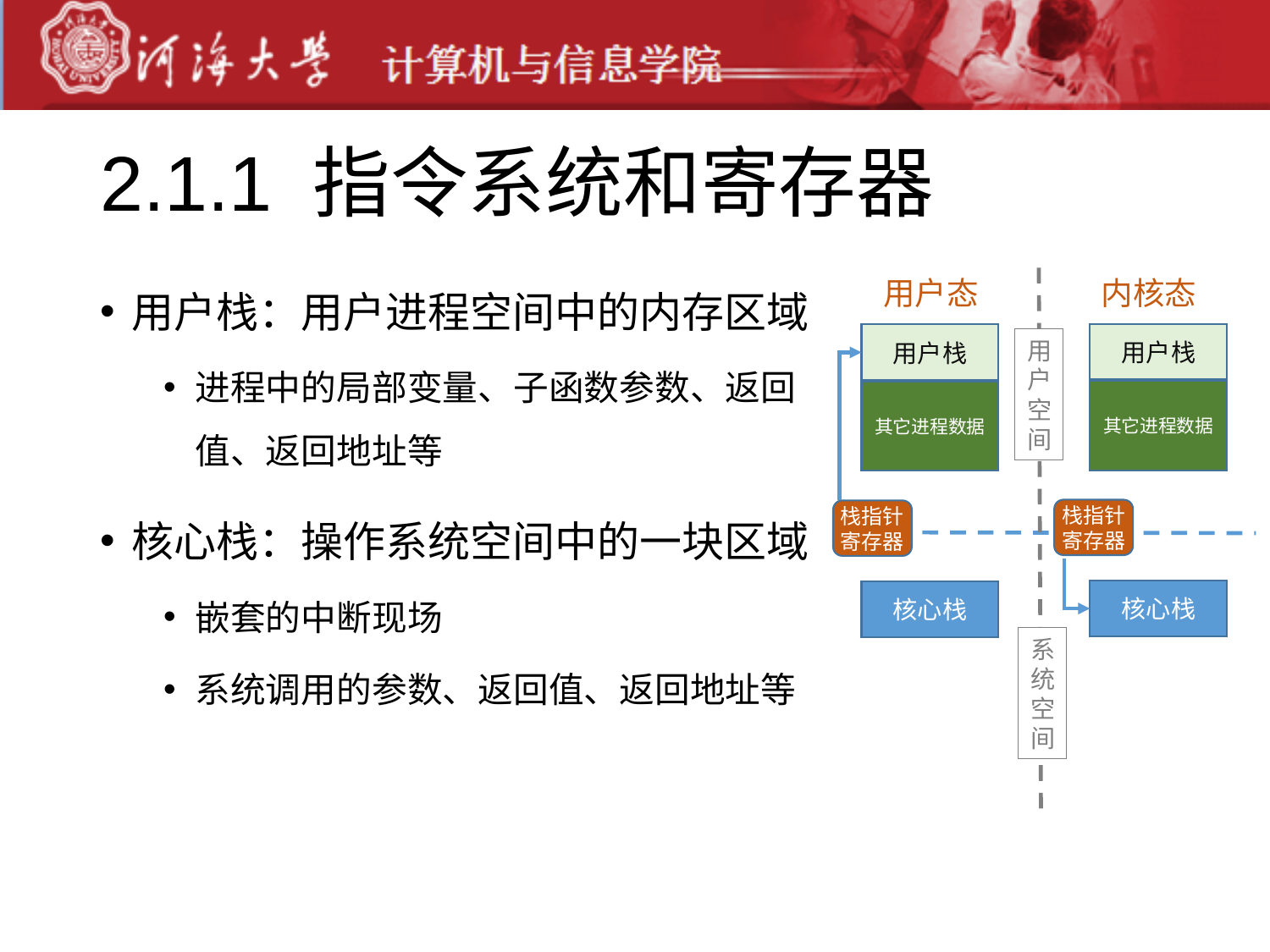

# 2.1.1 指令系统和寄存器
用户栈：用户进程空间中的内存区域
进程中的局部变量、子函数参数、返回值、返回地址等
核心栈：操作系统空间中的一块区域
嵌套的中断现场
系统调用的参数、返回值、返回地址等

用户态
内核态
用户栈
其它进程数据
用户栈
其它进程数据
用户空间
栈指针寄存器
栈指针寄存器
核心栈
核心栈
系统空间